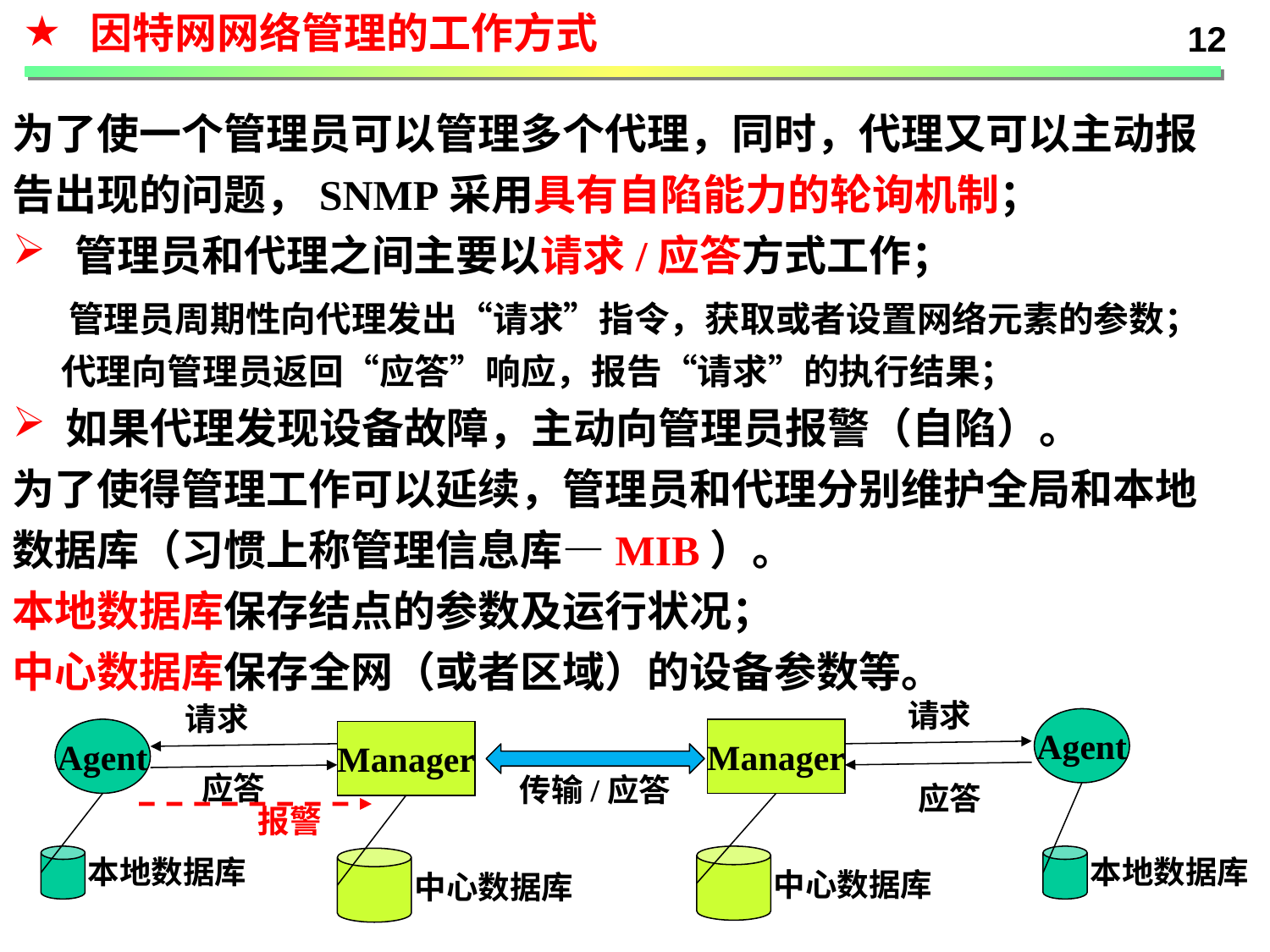

因特网网络管理的工作方式
12

为了使一个管理员可以管理多个代理，同时，代理又可以主动报告出现的问题，SNMP采用具有自陷能力的轮询机制；
  管理员和代理之间主要以请求/应答方式工作；
     管理员周期性向代理发出“请求”指令，获取或者设置网络元素的参数；
     代理向管理员返回“应答”响应，报告“请求”的执行结果；
 如果代理发现设备故障，主动向管理员报警（自陷）。
为了使得管理工作可以延续，管理员和代理分别维护全局和本地
数据库（习惯上称管理信息库—MIB）。
本地数据库保存结点的参数及运行状况；
中心数据库保存全网（或者区域）的设备参数等。
请求
请求
Agent
Agent
Manager
Manager

应答
传输/应答
应答
报警

本地数据库

本地数据库

中心数据库
中心数据库